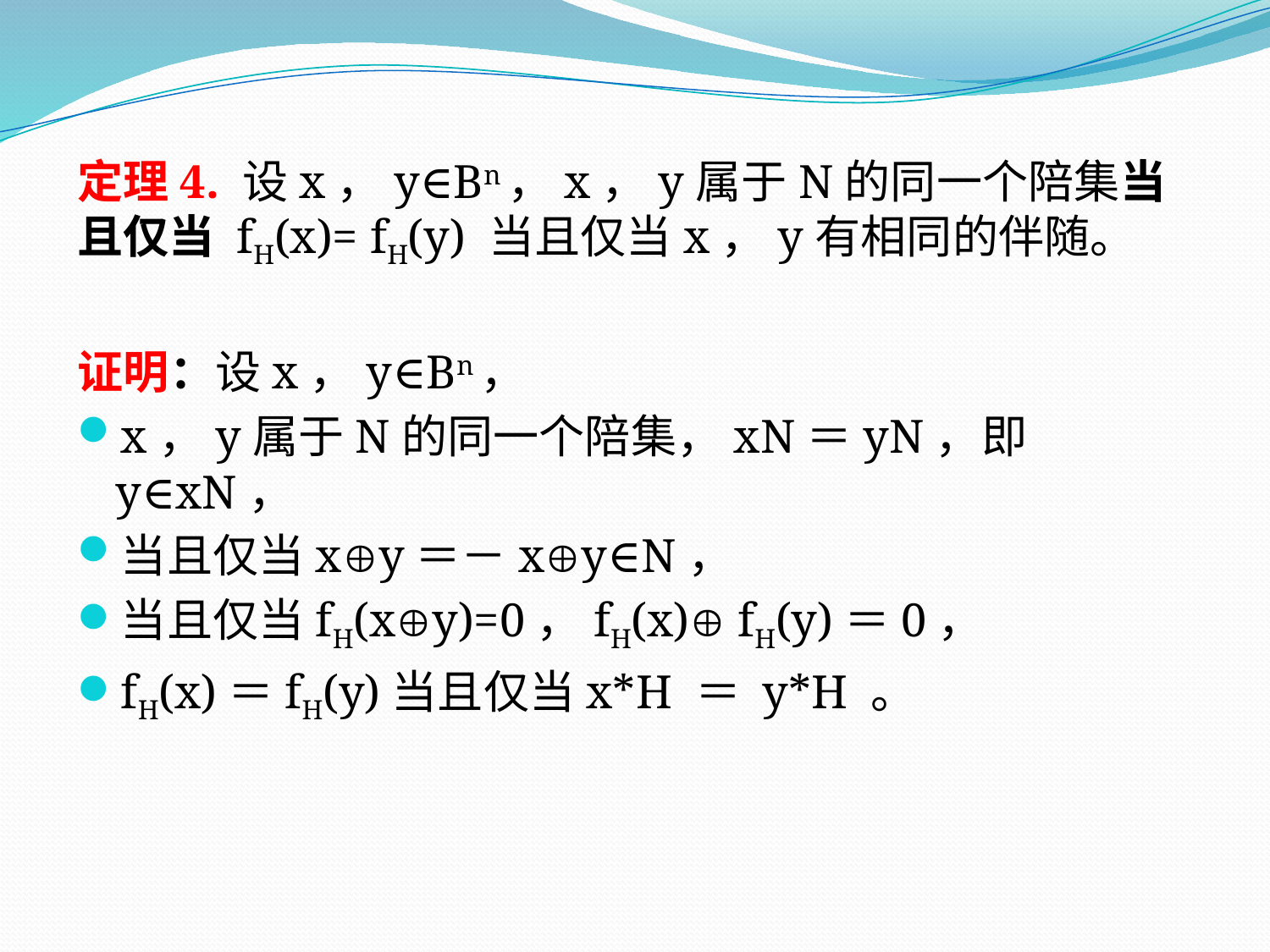

定理4. 设x，y∈Bn，x，y属于N的同一个陪集当且仅当 fH(x)= fH(y) 当且仅当x，y有相同的伴随。

证明：设x，y∈Bn，
x，y属于N的同一个陪集，xN＝yN，即y∈xN，
当且仅当x⊕y＝－x⊕y∈N，
当且仅当fH(x⊕y)=0，fH(x)⊕ fH(y)＝0，
fH(x)＝fH(y)当且仅当x*H ＝ y*H 。